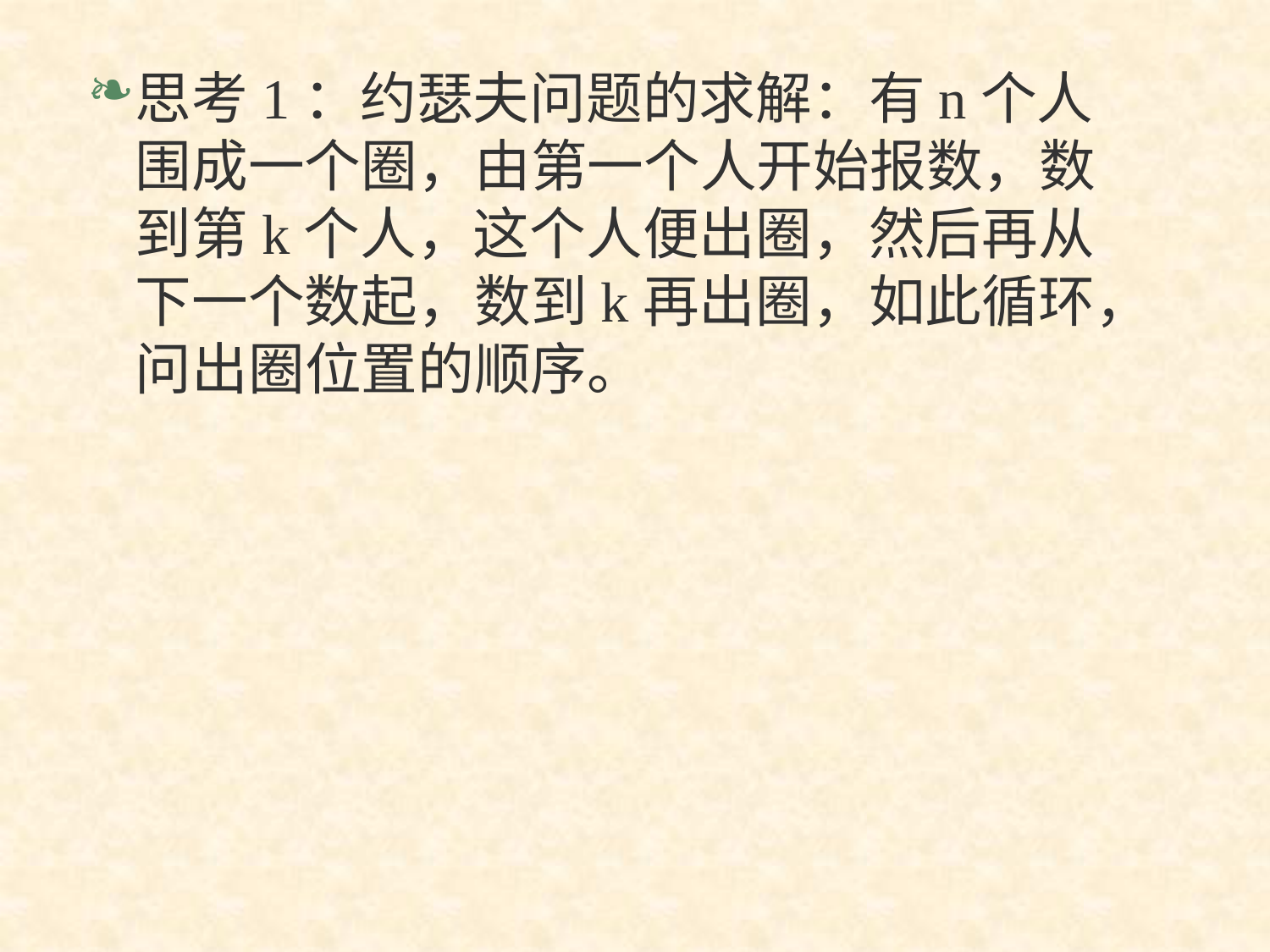

思考1：约瑟夫问题的求解：有n个人围成一个圈，由第一个人开始报数，数到第k个人，这个人便出圈，然后再从下一个数起，数到k再出圈，如此循环，问出圈位置的顺序。